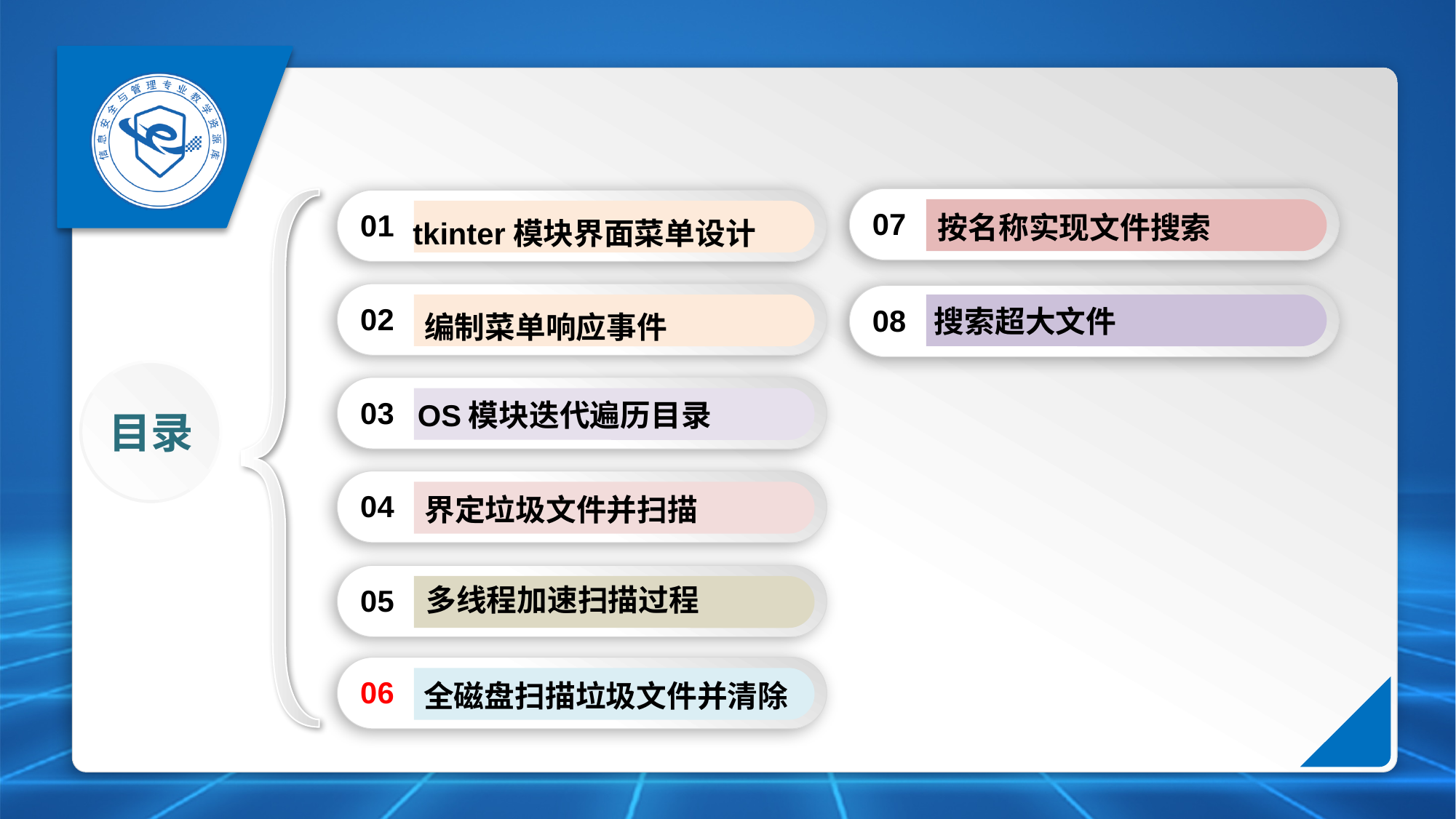

07

01
按名称实现文件搜索
tkinter模块界面菜单设计

02
08
搜索超大文件
编制菜单响应事件

03
OS模块迭代遍历目录
目录

04
界定垃圾文件并扫描

多线程加速扫描过程

05

06
全磁盘扫描垃圾文件并清除